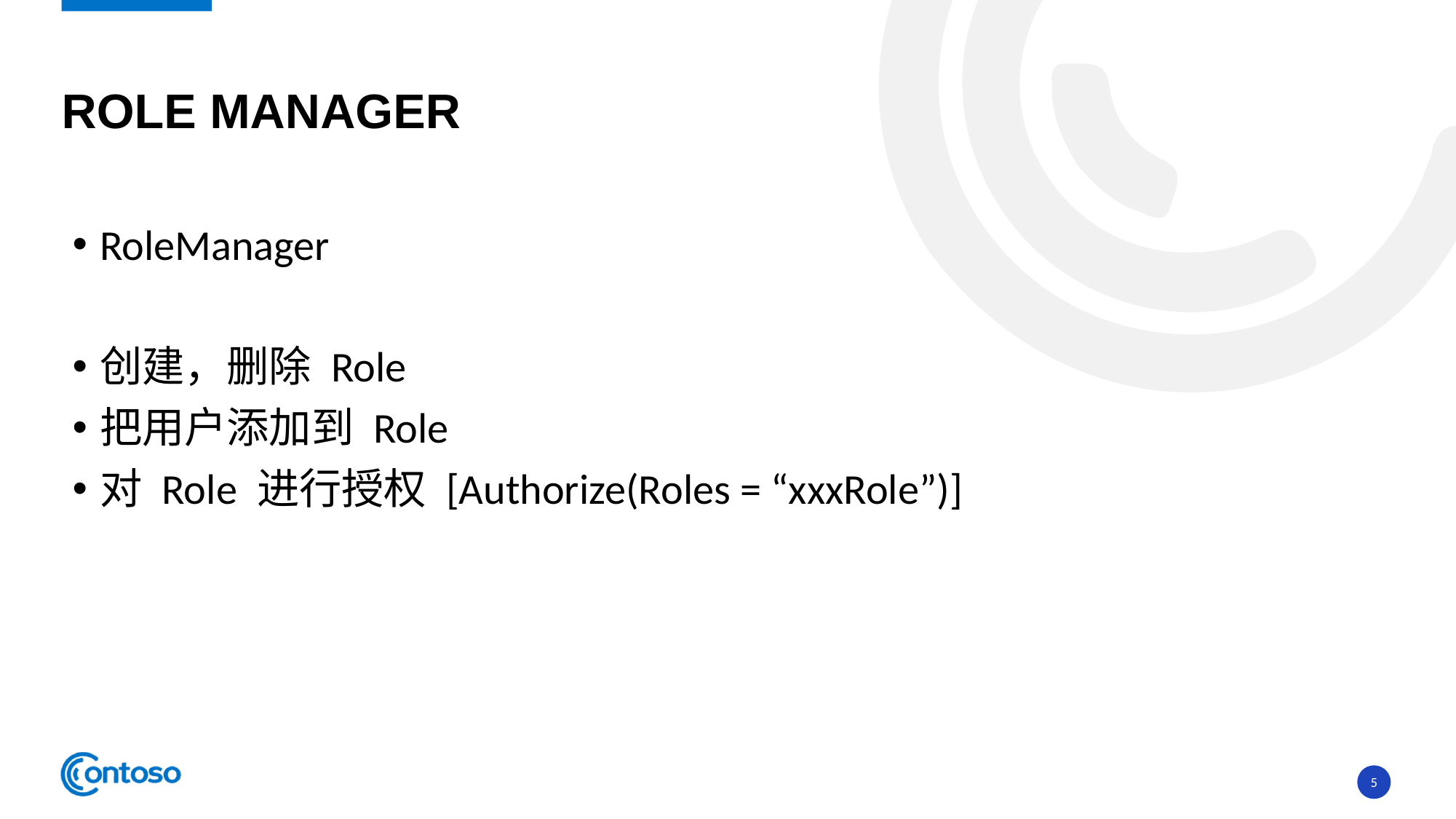

# Role Manager
RoleManager

创建，删除 Role
把用户添加到 Role
对 Role 进行授权 [Authorize(Roles = “xxxRole”)]
5